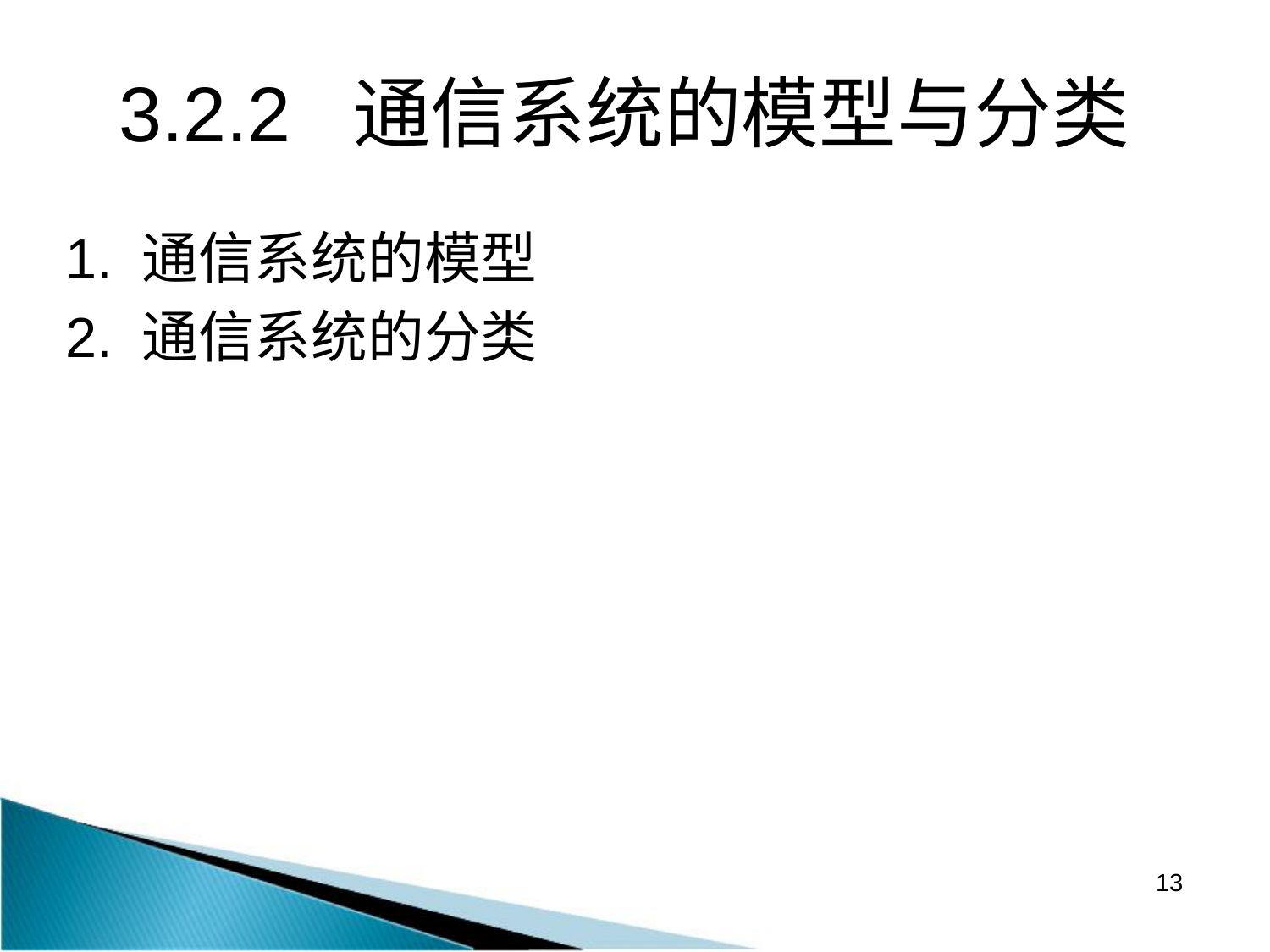

# 3.2.2  通信系统的模型与分类
1. 通信系统的模型
2. 通信系统的分类
13